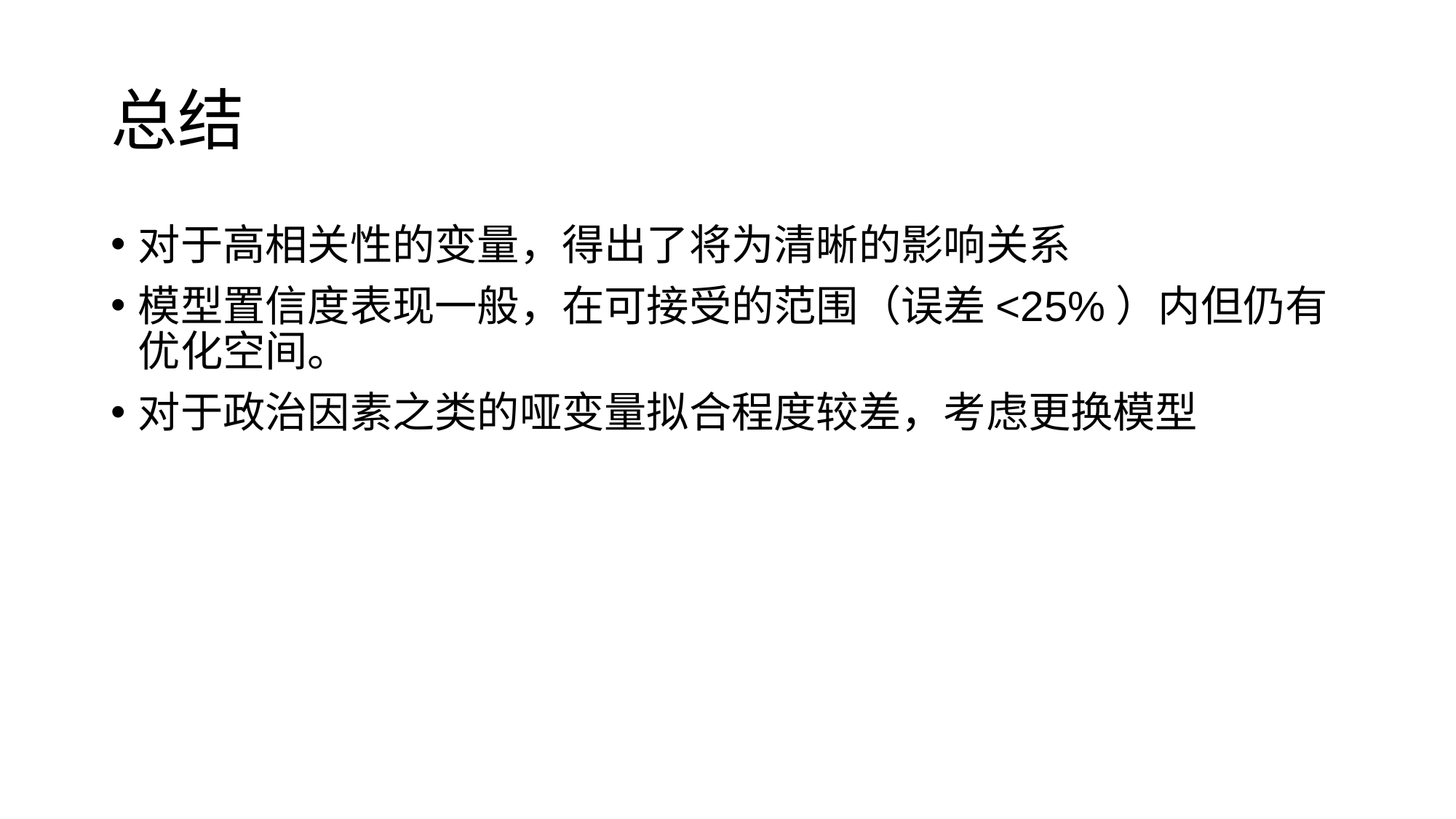

# 总结
对于高相关性的变量，得出了将为清晰的影响关系
模型置信度表现一般，在可接受的范围（误差<25%）内但仍有优化空间。
对于政治因素之类的哑变量拟合程度较差，考虑更换模型